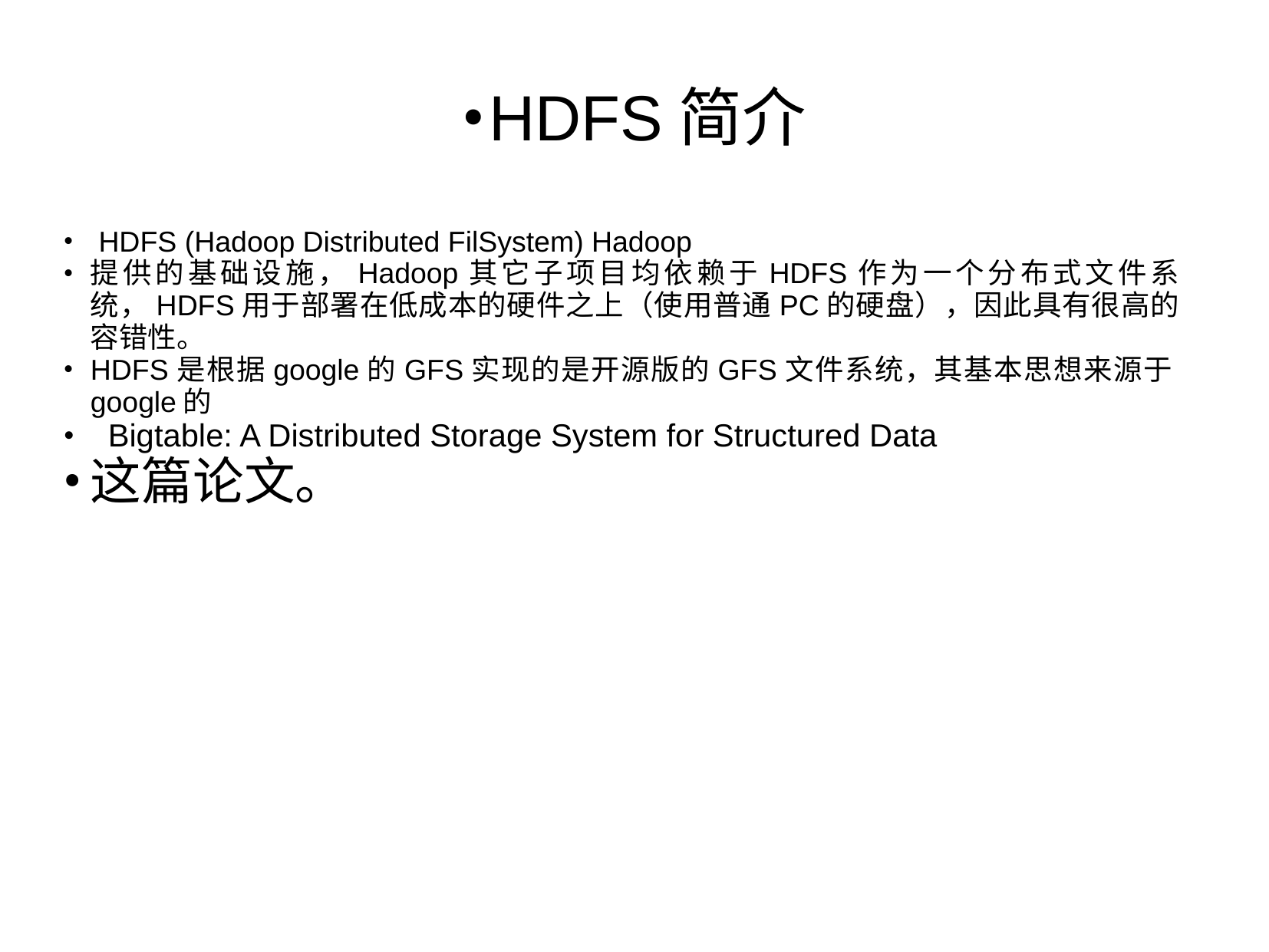

HDFS简介
 HDFS (Hadoop Distributed FilSystem) Hadoop
提供的基础设施，Hadoop其它子项目均依赖于HDFS作为一个分布式文件系统，HDFS用于部署在低成本的硬件之上（使用普通PC的硬盘），因此具有很高的容错性。
HDFS是根据google的GFS实现的是开源版的GFS文件系统，其基本思想来源于google的
  Bigtable: A Distributed Storage System for Structured Data
这篇论文。